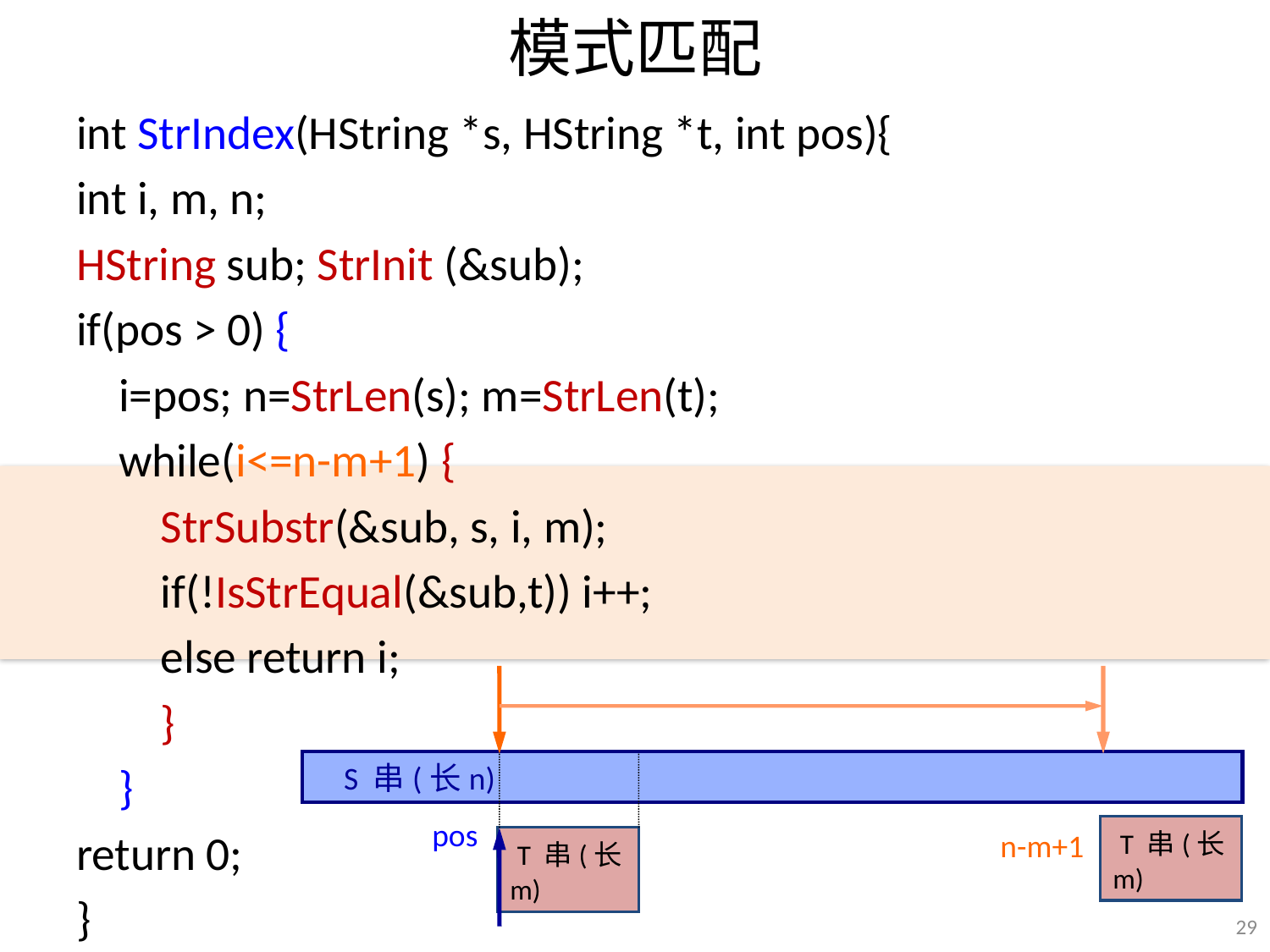

# 模式匹配
int StrIndex(HString *s, HString *t, int pos){
int i, m, n;
HString sub; StrInit (&sub);
if(pos > 0) {
    i=pos; n=StrLen(s); m=StrLen(t);
    while(i<=n-m+1) {
        StrSubstr(&sub, s, i, m);
        if(!IsStrEqual(&sub,t)) i++;
        else return i;
        }
    }
return 0;
}

    S 串(长n)

pos
 T 串(长m)
n-m+1
 T 串(长m)

29